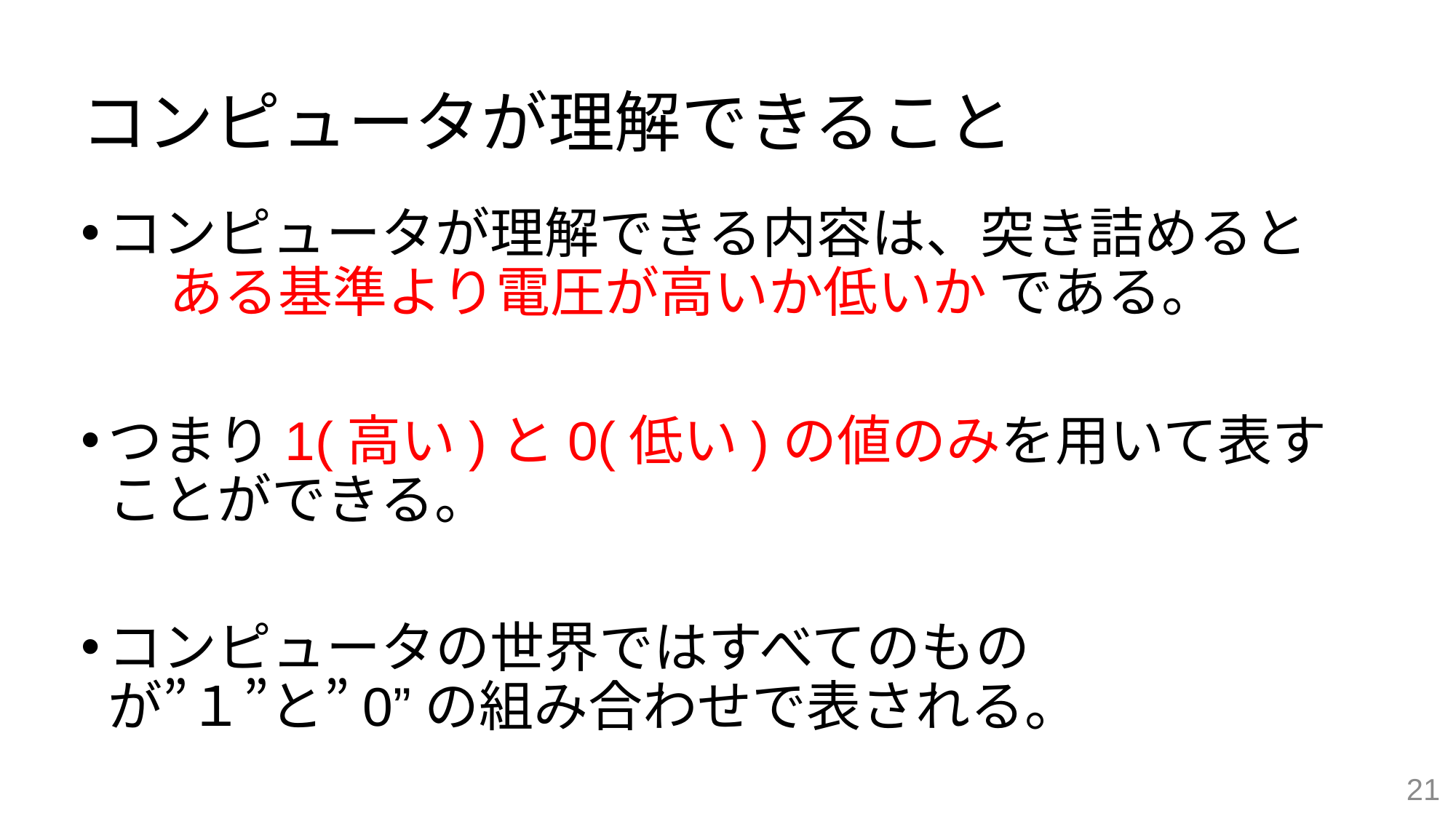

# コンピュータが理解できること
コンピュータが理解できる内容は、突き詰めると        ある基準より電圧が高いか低いか である。

つまり1(高い)と0(低い)の値のみを用いて表すことができる。

コンピュータの世界ではすべてのものが”１”と”0”の組み合わせで表される。
21